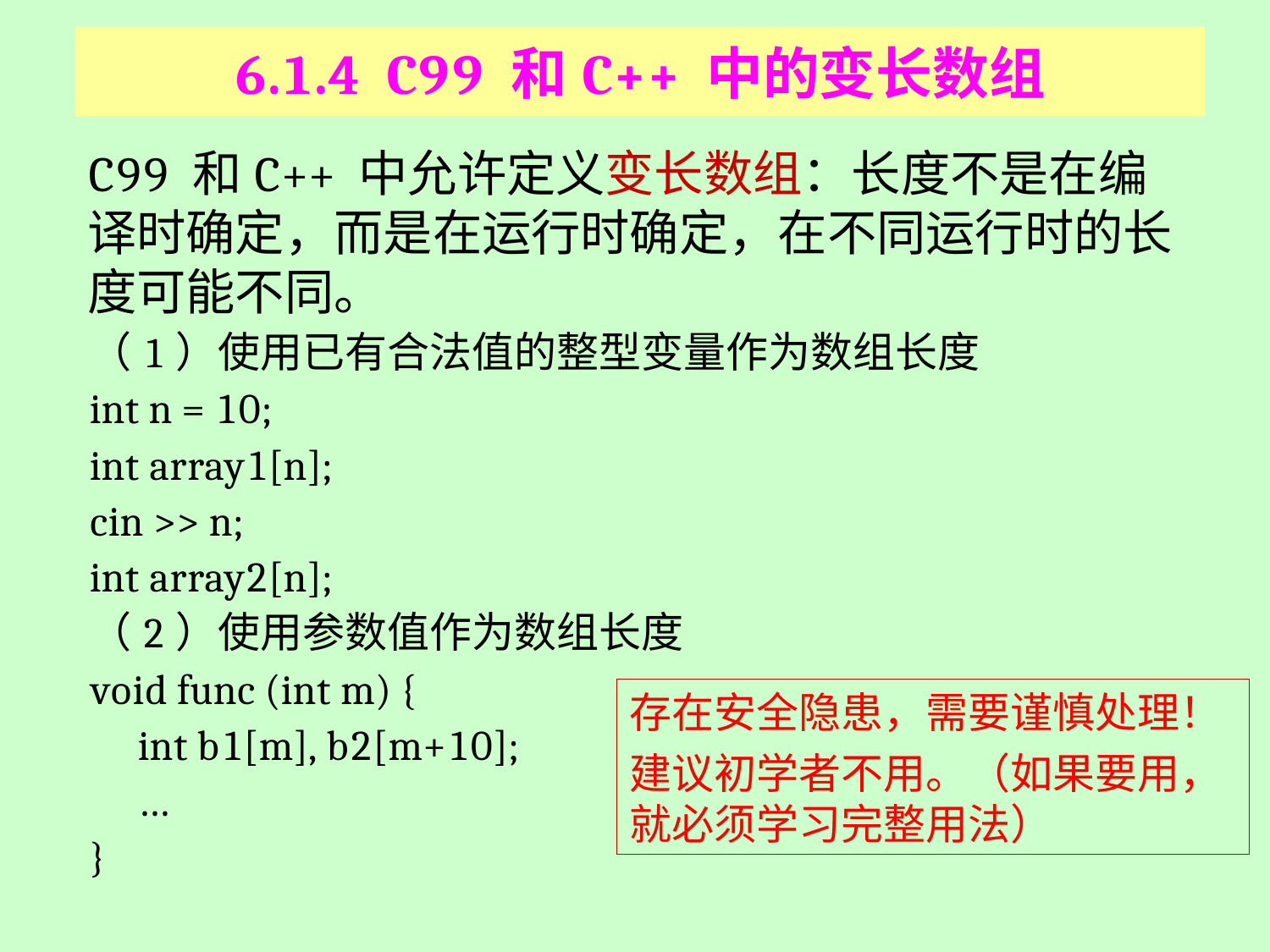

# 6.1.4  C99 和C++ 中的变长数组
C99 和C++ 中允许定义变长数组：长度不是在编译时确定，而是在运行时确定，在不同运行时的长度可能不同。
（1）使用已有合法值的整型变量作为数组长度
int n = 10;
int array1[n];
cin >> n;
int array2[n];
（2）使用参数值作为数组长度
void func (int m) {
	int b1[m], b2[m+10];
	…
}
存在安全隐患，需要谨慎处理！
建议初学者不用。（如果要用，就必须学习完整用法）
21